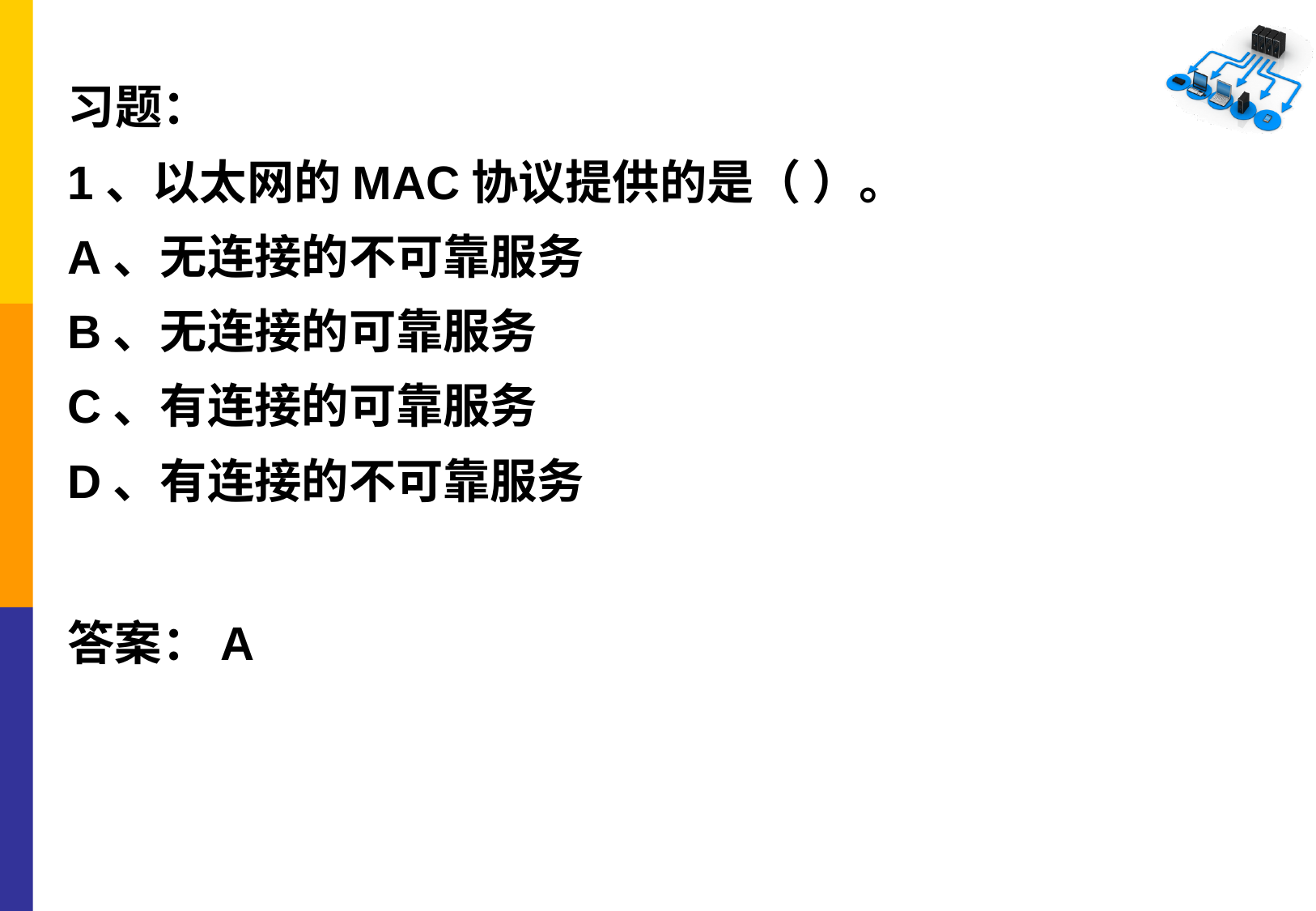

习题：
1、以太网的MAC协议提供的是（ ）。
A、无连接的不可靠服务
B、无连接的可靠服务
C、有连接的可靠服务
D、有连接的不可靠服务
答案：A